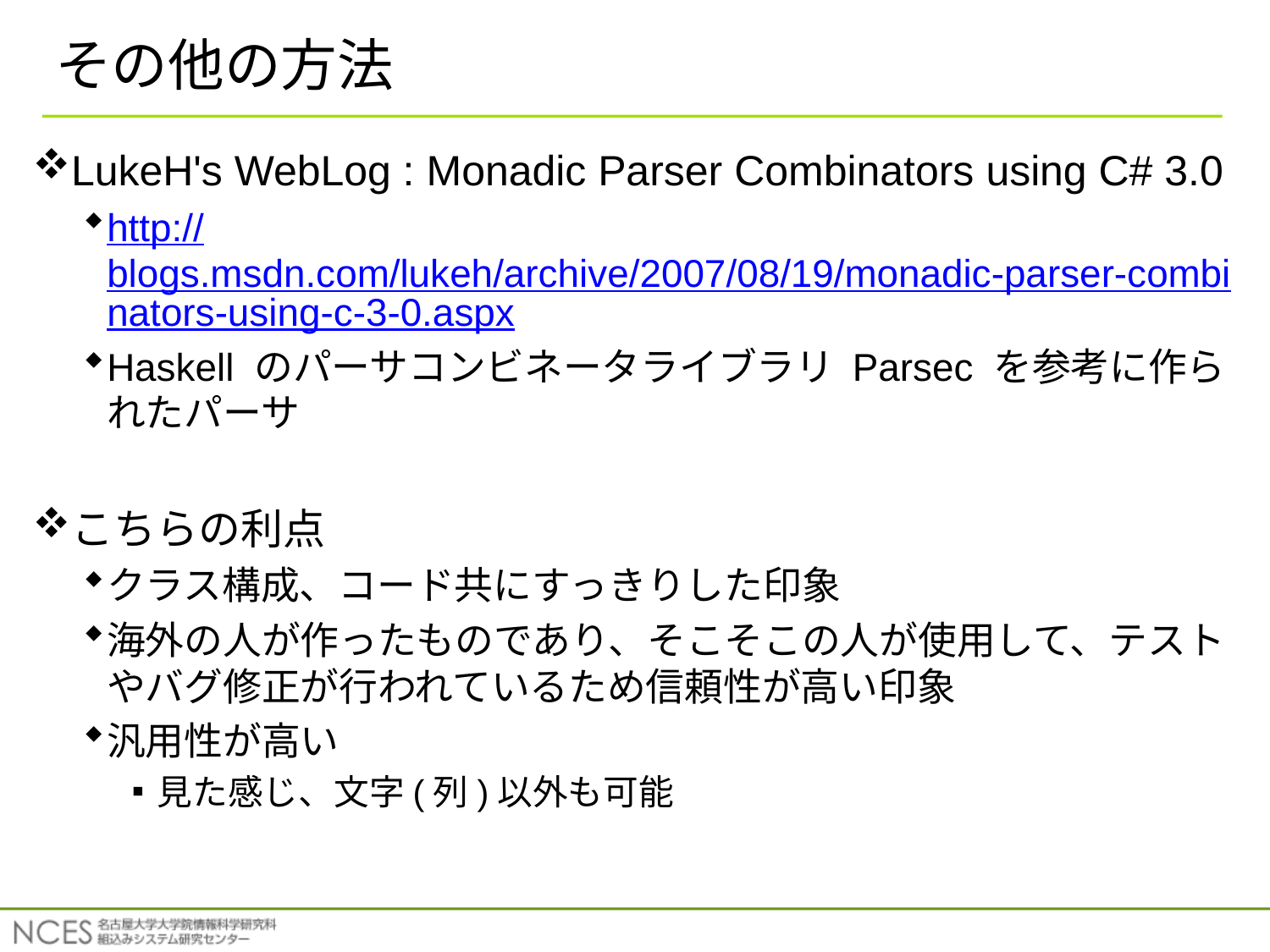

# その他の方法
LukeH's WebLog : Monadic Parser Combinators using C# 3.0
http://blogs.msdn.com/lukeh/archive/2007/08/19/monadic-parser-combinators-using-c-3-0.aspx
Haskell のパーサコンビネータライブラリ Parsec を参考に作られたパーサ

こちらの利点
クラス構成、コード共にすっきりした印象
海外の人が作ったものであり、そこそこの人が使用して、テストやバグ修正が行われているため信頼性が高い印象
汎用性が高い
見た感じ、文字(列)以外も可能